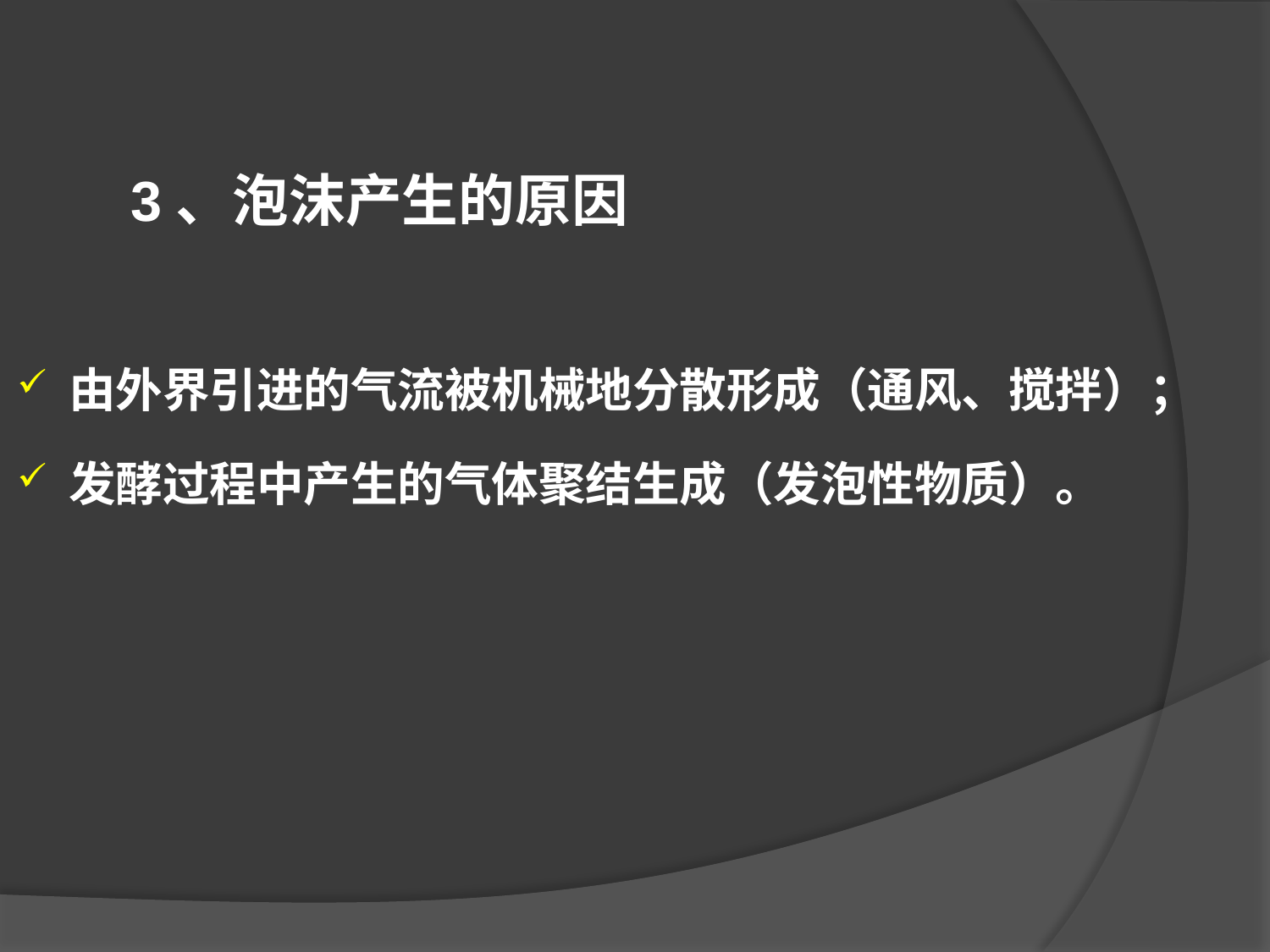

3、泡沫产生的原因
由外界引进的气流被机械地分散形成（通风、搅拌）；
发酵过程中产生的气体聚结生成（发泡性物质）。